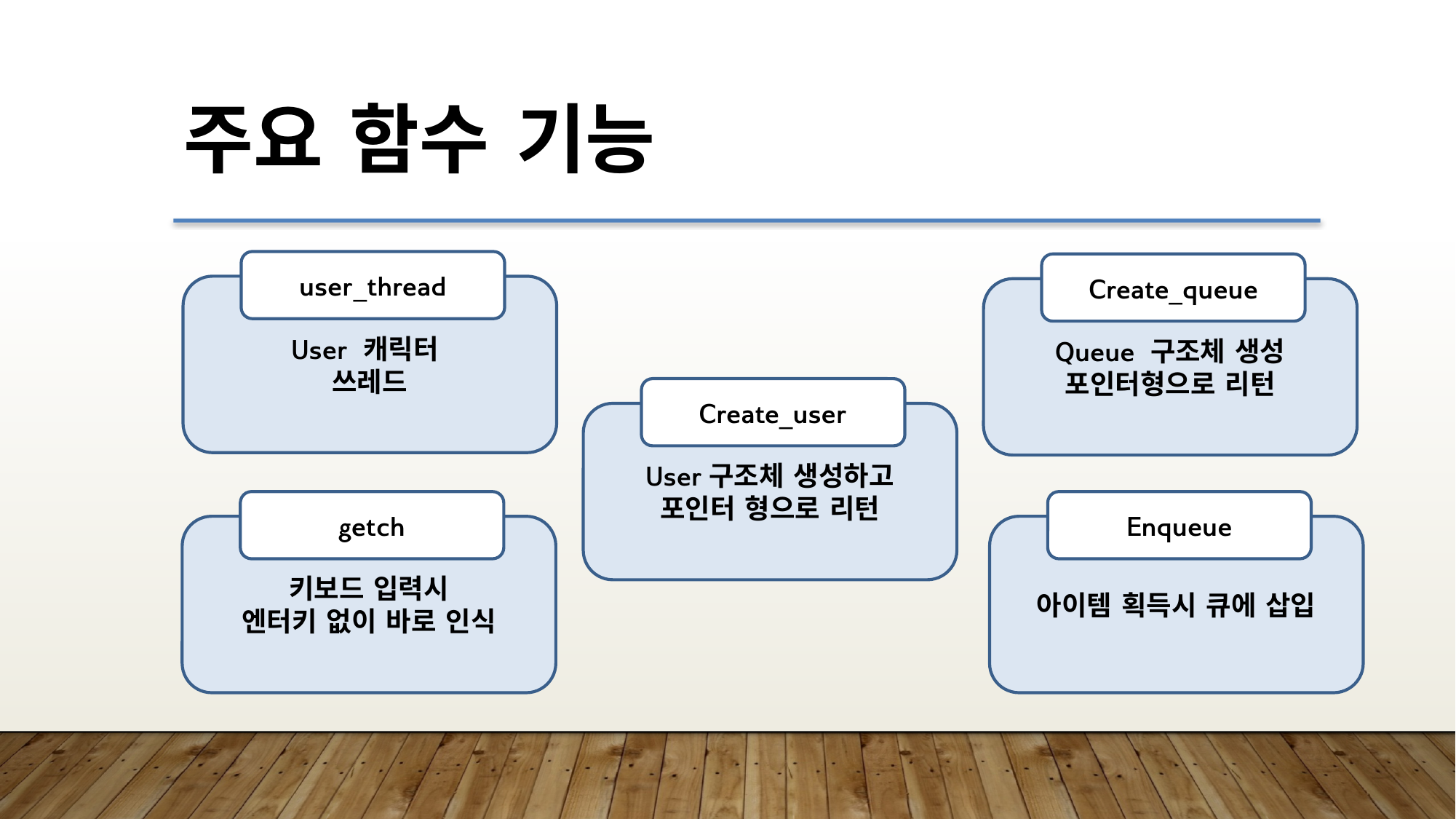

주요 함수 기능
user_thread
Create_queue
User 캐릭터
쓰레드
Queue 구조체 생성
포인터형으로 리턴
Create_user
User구조체 생성하고
포인터 형으로 리턴
getch
Enqueue
키보드 입력시
엔터키 없이 바로 인식
아이템 획득시 큐에 삽입